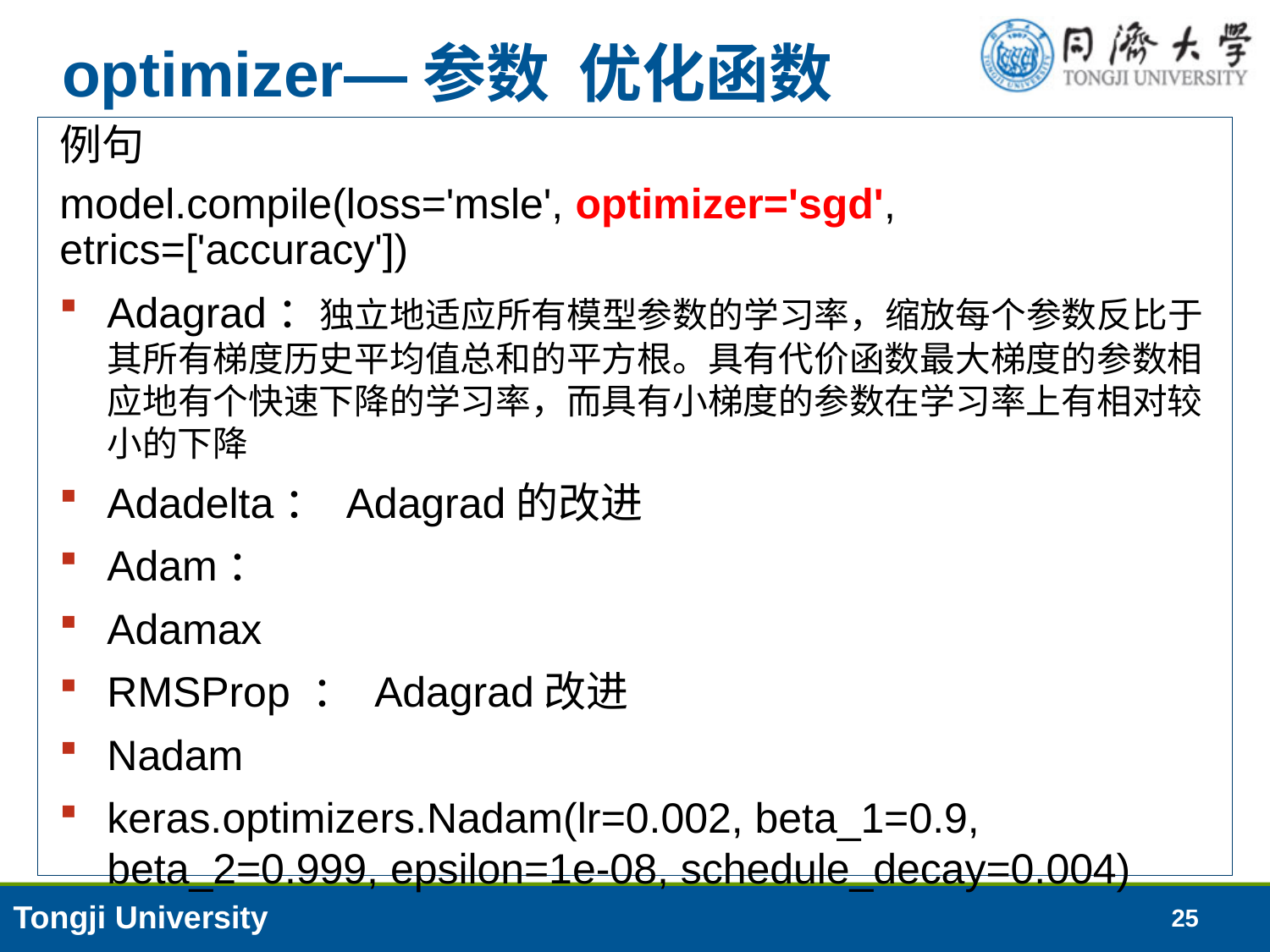

# optimizer—参数  优化函数
例句
model.compile(loss='msle', optimizer='sgd', etrics=['accuracy'])
Adagrad：独立地适应所有模型参数的学习率，缩放每个参数反比于其所有梯度历史平均值总和的平方根。具有代价函数最大梯度的参数相应地有个快速下降的学习率，而具有小梯度的参数在学习率上有相对较小的下降
Adadelta： Adagrad的改进
Adam：
Adamax
RMSProp ： Adagrad改进
Nadam
keras.optimizers.Nadam(lr=0.002, beta_1=0.9, beta_2=0.999, epsilon=1e-08, schedule_decay=0.004)